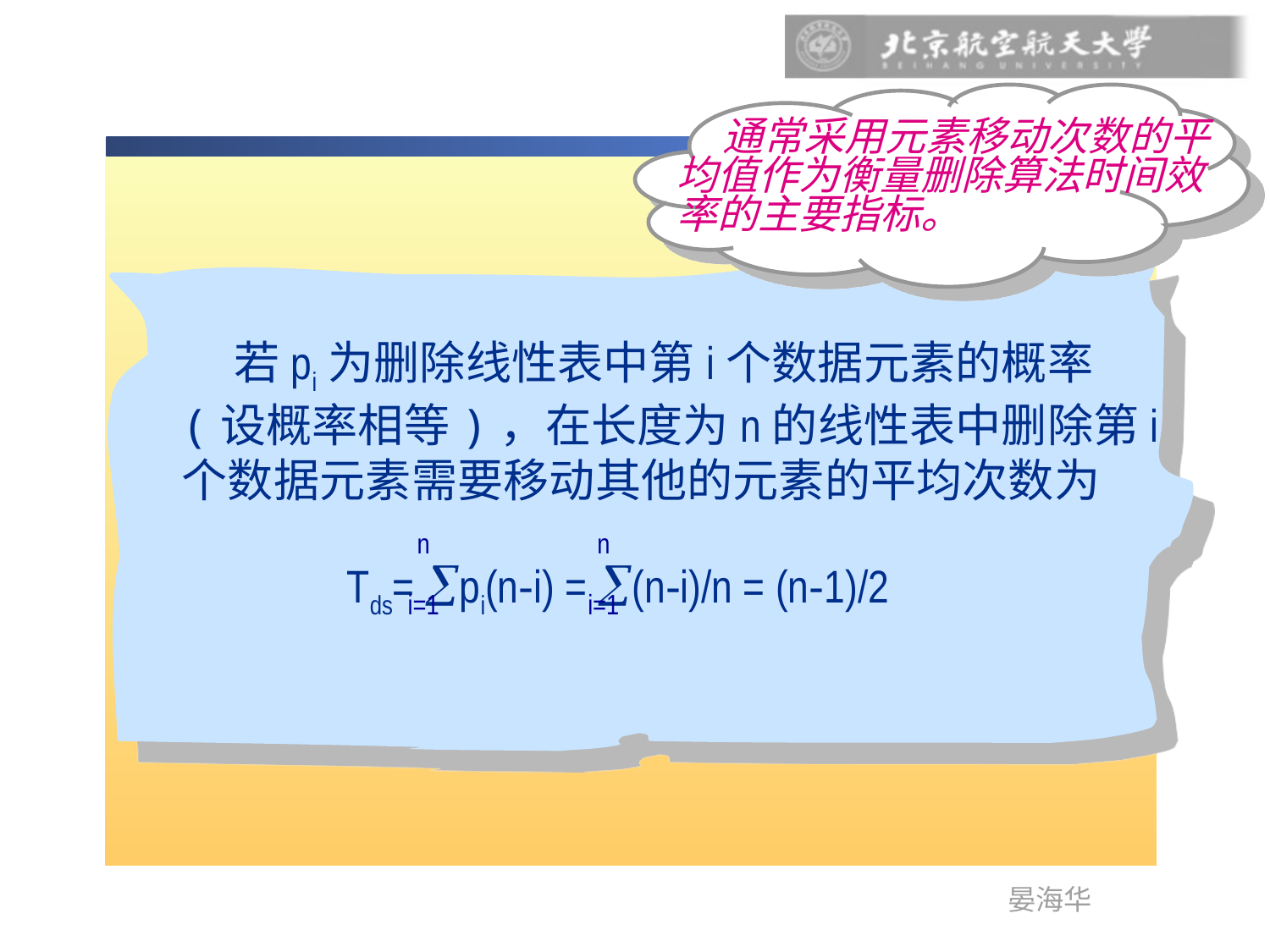

通常采用元素移动次数的平均值作为衡量删除算法时间效率的主要指标。

    若pi为删除线性表中第i个数据元素的概率
(设概率相等)，在长度为n的线性表中删除第i
个数据元素需要移动其他的元素的平均次数为

      Tds= ∑pi(n-i) = ∑(n-i)/n = (n-1)/2
n

i=1
n

i=1